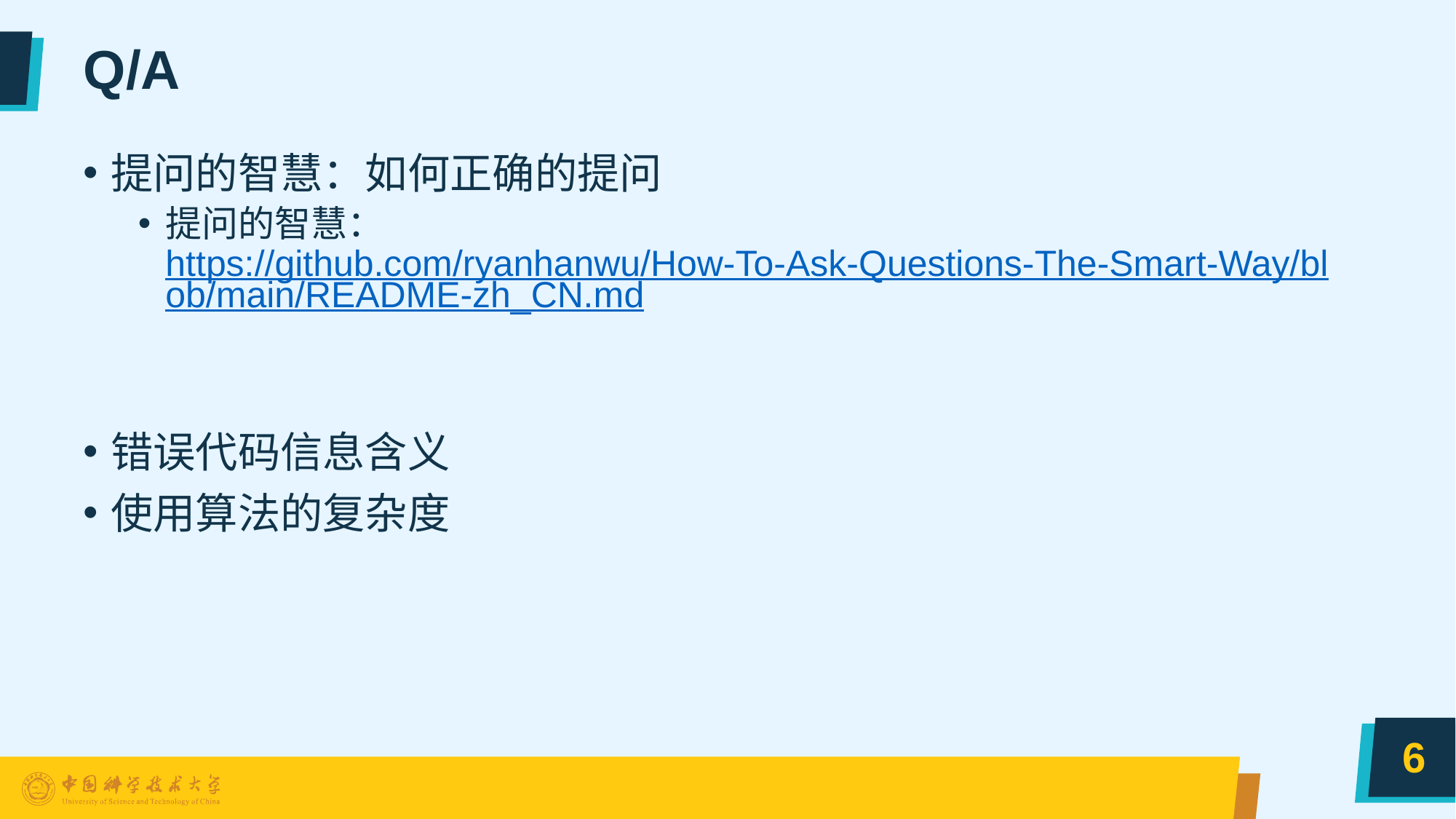

# Q/A
提问的智慧：如何正确的提问
提问的智慧：https://github.com/ryanhanwu/How-To-Ask-Questions-The-Smart-Way/blob/main/README-zh_CN.md

错误代码信息含义
使用算法的复杂度

6